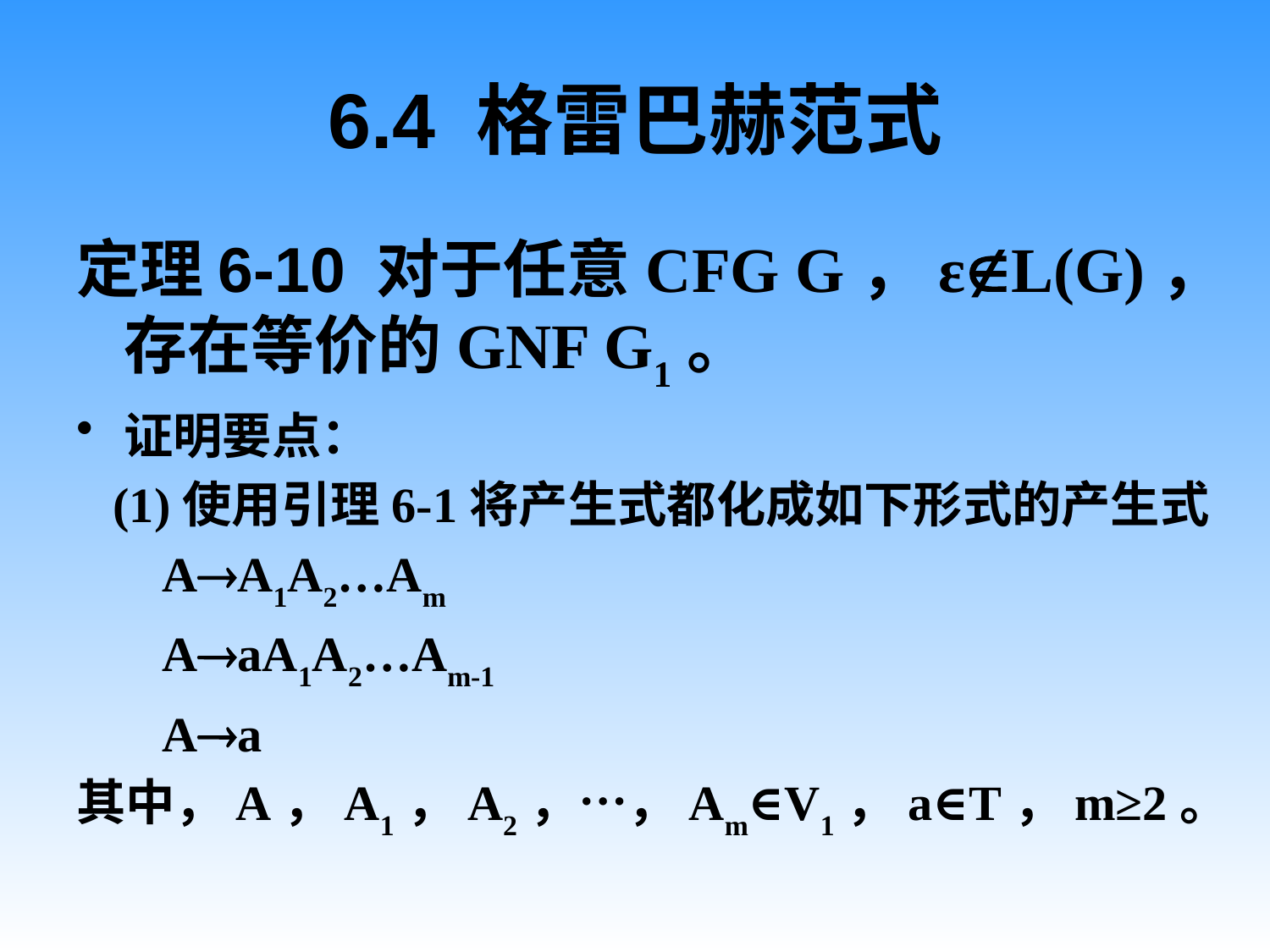

# 6.4 格雷巴赫范式
定理6-10 对于任意CFG G，ε∉L(G)，存在等价的GNF G1。
证明要点：
   (1)使用引理6-1将产生式都化成如下形式的产生式
       A→A1A2…Am
       A→aA1A2…Am-1
       A→a
其中，A，A1，A2，…，Am∈V1，a∈T，m≥2。

103